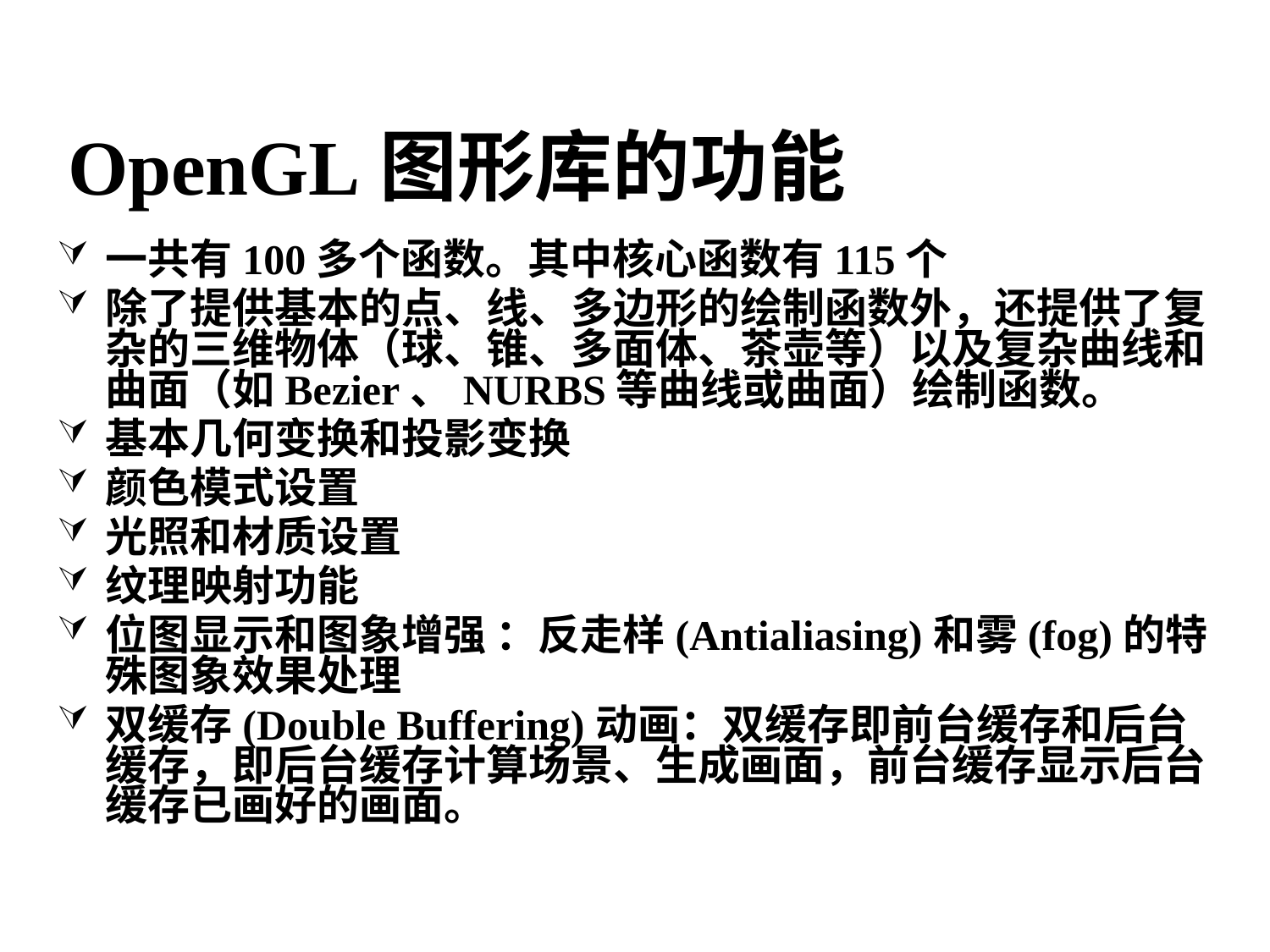

OpenGL图形库的功能
一共有100多个函数。其中核心函数有115个
除了提供基本的点、线、多边形的绘制函数外，还提供了复杂的三维物体（球、锥、多面体、茶壶等）以及复杂曲线和曲面（如Bezier、NURBS等曲线或曲面）绘制函数。
基本几何变换和投影变换
颜色模式设置
光照和材质设置
纹理映射功能
位图显示和图象增强 ：反走样(Antialiasing)和雾(fog)的特殊图象效果处理
双缓存(Double Buffering)动画：双缓存即前台缓存和后台缓存，即后台缓存计算场景、生成画面，前台缓存显示后台缓存已画好的画面。